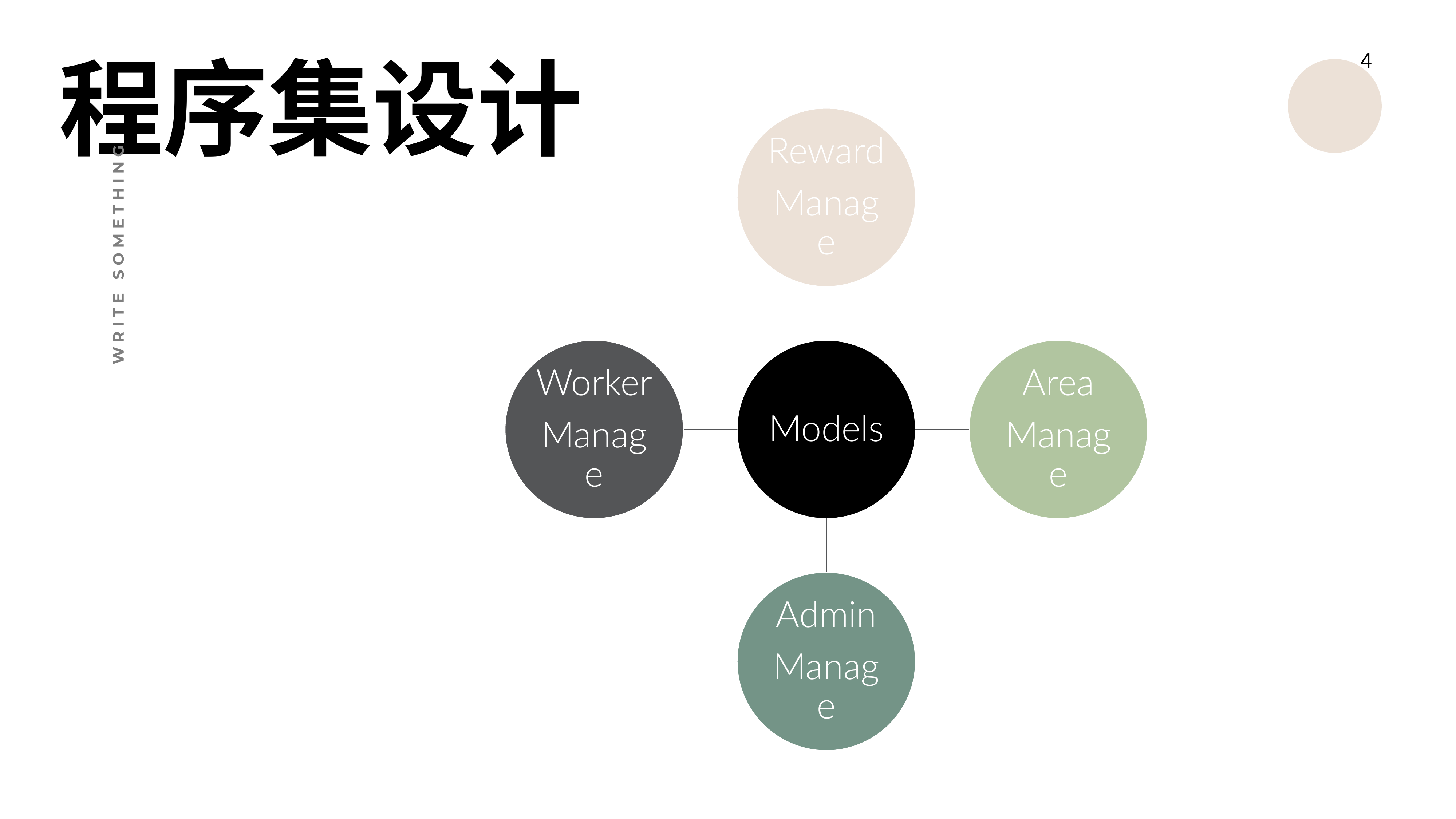

程序集设计

Models

Reward
Manage

Area
Manage

Admin
Manage

Worker
Manage
WRITE SOMETHING